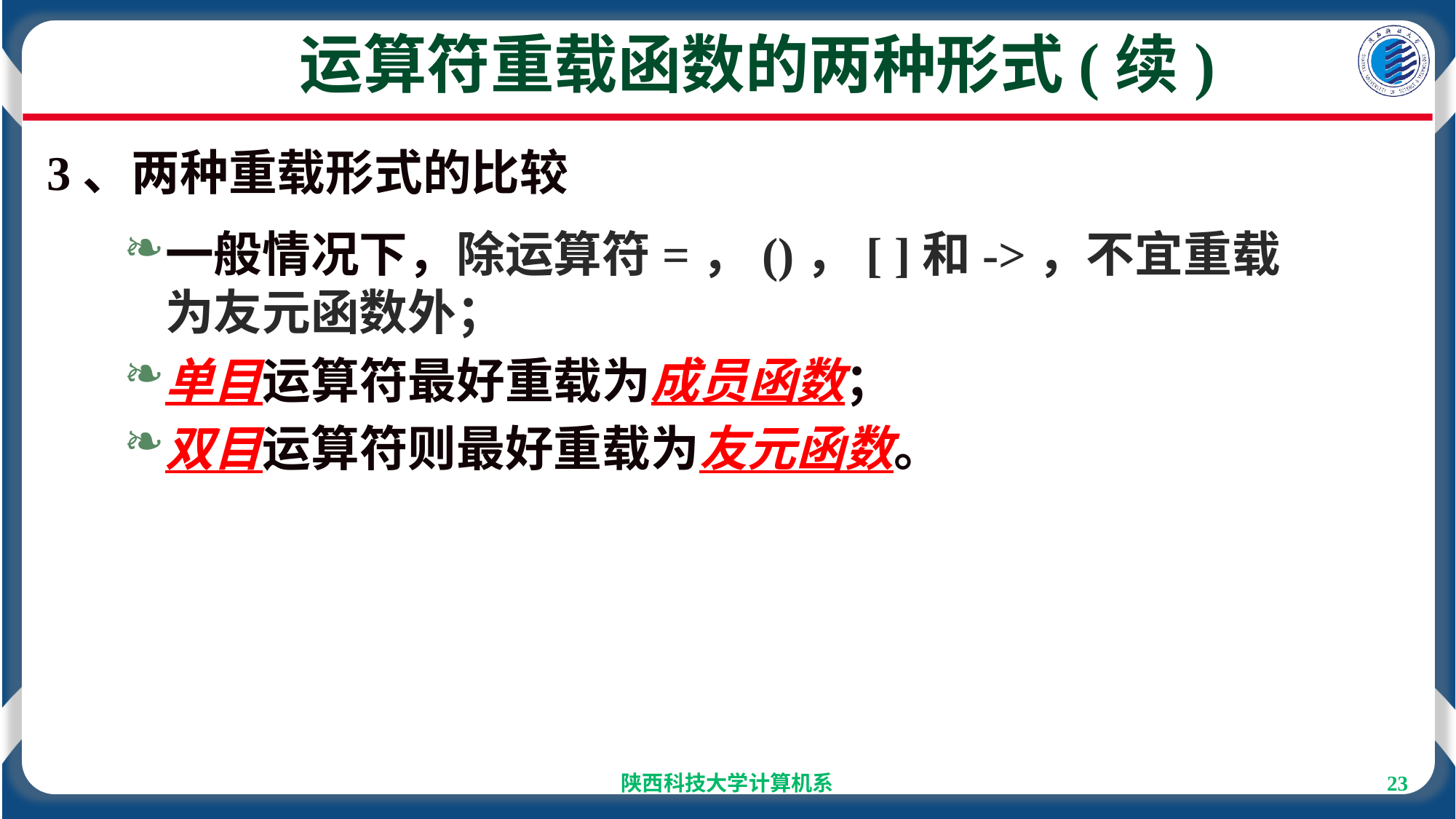

# 运算符重载函数的两种形式(续)
3、两种重载形式的比较
一般情况下，除运算符=，()，[ ]和->，不宜重载为友元函数外；
单目运算符最好重载为成员函数；
双目运算符则最好重载为友元函数。
陕西科技大学计算机系
23